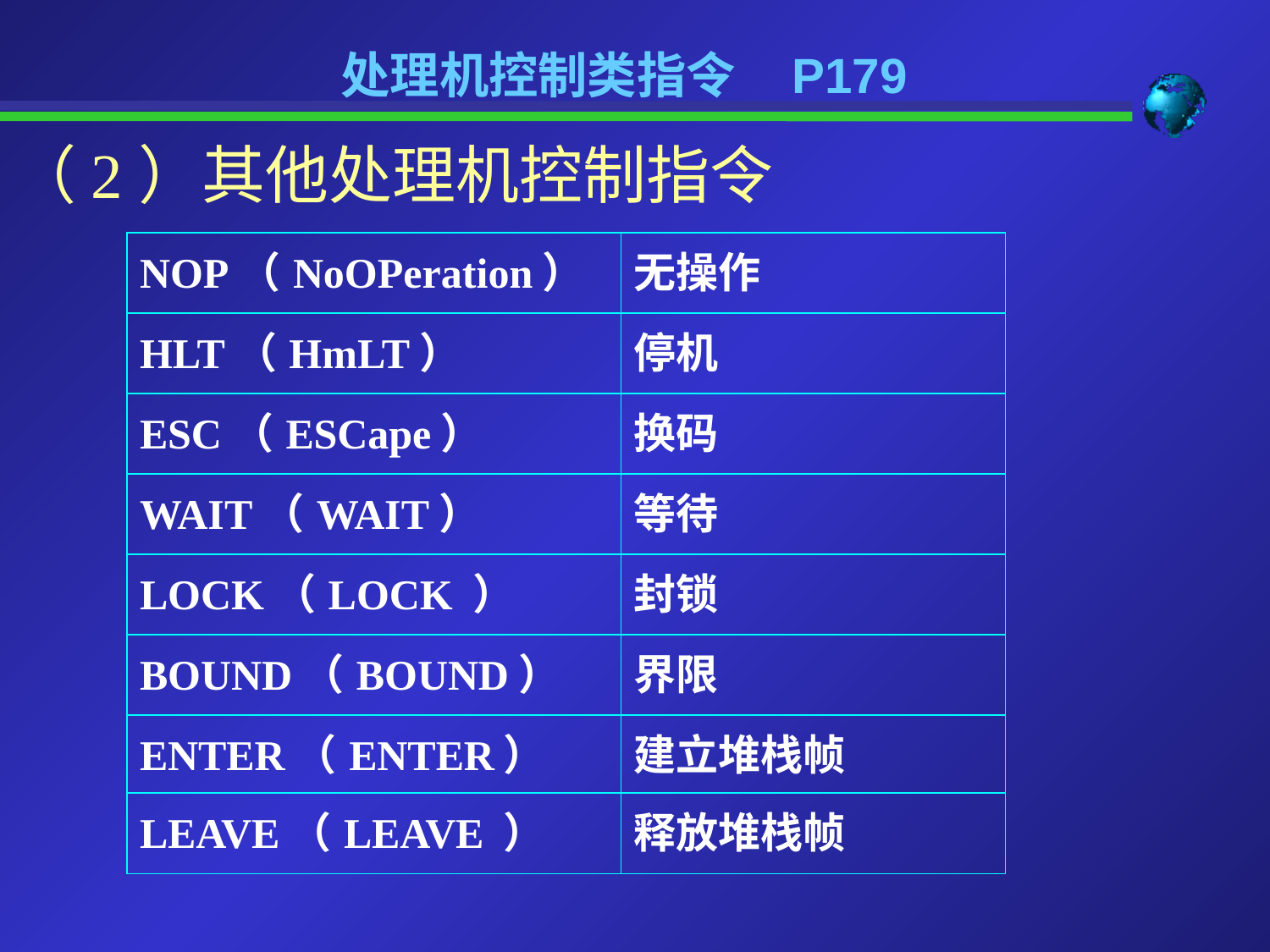

处理机控制类指令    P179
（2）其他处理机控制指令
| NOP（NoOPeration） | 无操作 |
| --- | --- |
| HLT（HmLT） | 停机 |
| ESC（ESCape） | 换码 |
| WAIT（WAIT） | 等待 |
| LOCK（LOCK ） | 封锁 |
| BOUND（BOUND） | 界限 |
| ENTER（ENTER） | 建立堆栈帧 |
| LEAVE（LEAVE ） | 释放堆栈帧 |
52